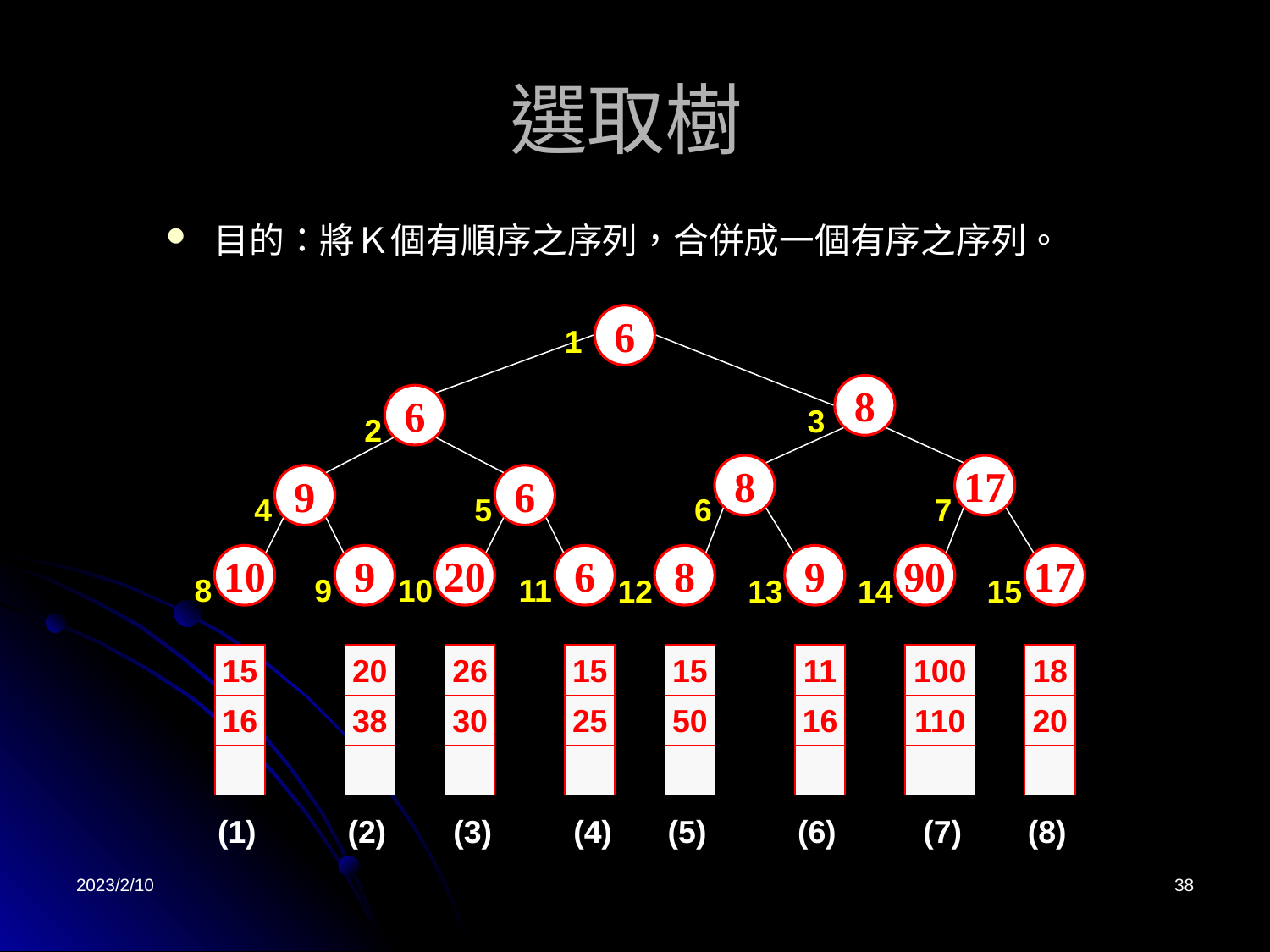

# 選取樹
目的：將Ｋ個有順序之序列，合併成一個有序之序列。
6
8
6
8
17
9
6
10
9
20
6
8
9
90
17
1
3
2
4
5
6
7
8
9
10
11
12
13
14
15
15
16

20
38

26
30

15
25

15
50

11
16

100
110

18
20

(1)
(2)
(3)
(4)
(5)
(6)
(7)
(8)
2023/2/10
38